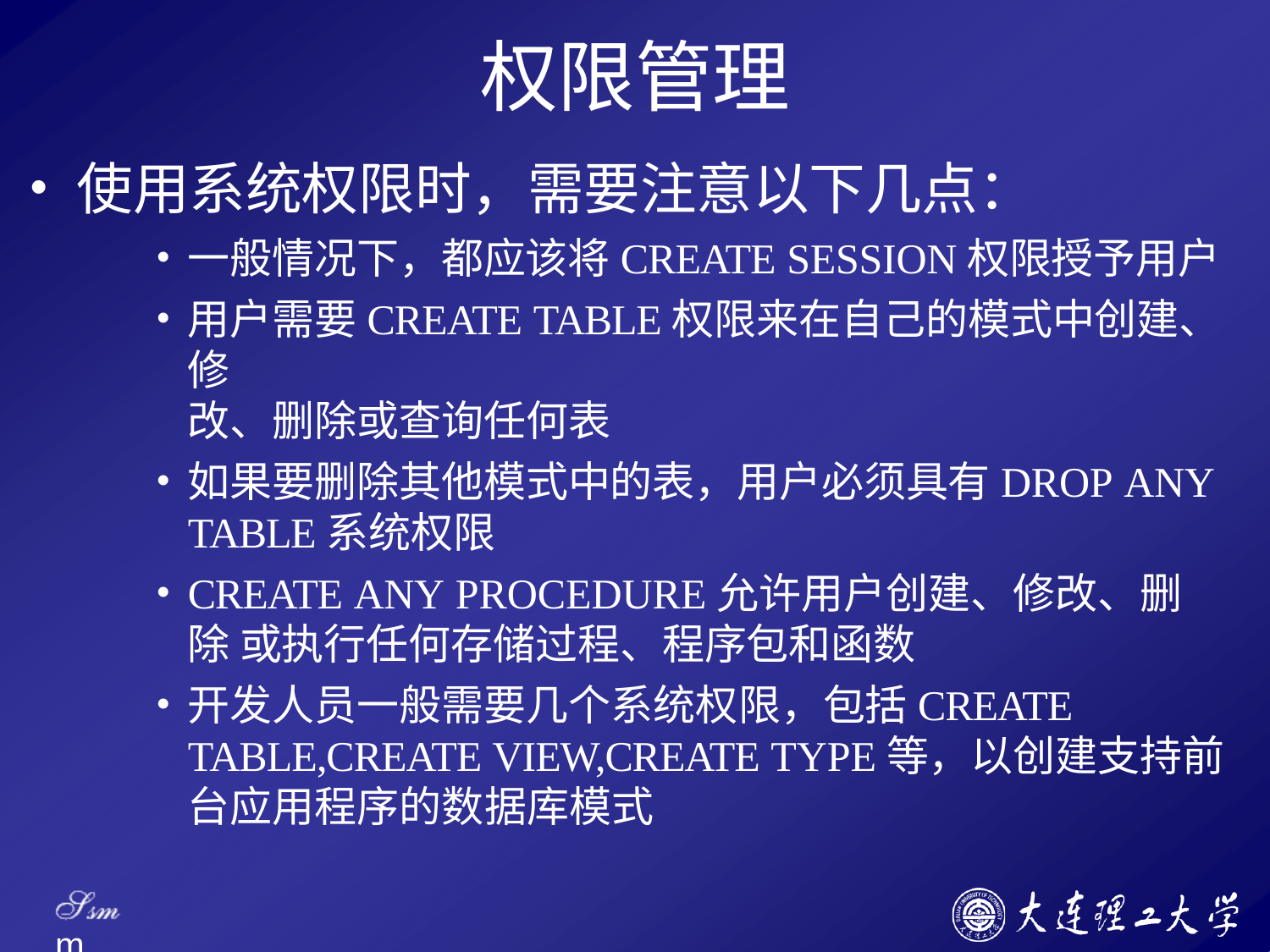

# 权限管理
使用系统权限时，需要注意以下几点：
一般情况下，都应该将CREATE SESSION权限授予用户
用户需要CREATE TABLE权限来在自己的模式中创建、修
改、删除或查询任何表
如果要删除其他模式中的表，用户必须具有DROP ANY
TABLE系统权限
CREATE ANY PROCEDURE允许用户创建、修改、删除 或执行任何存储过程、程序包和函数
开发人员一般需要几个系统权限，包括CREATE  TABLE,CREATE VIEW,CREATE TYPE等，以创建支持前 台应用程序的数据库模式

Ssm